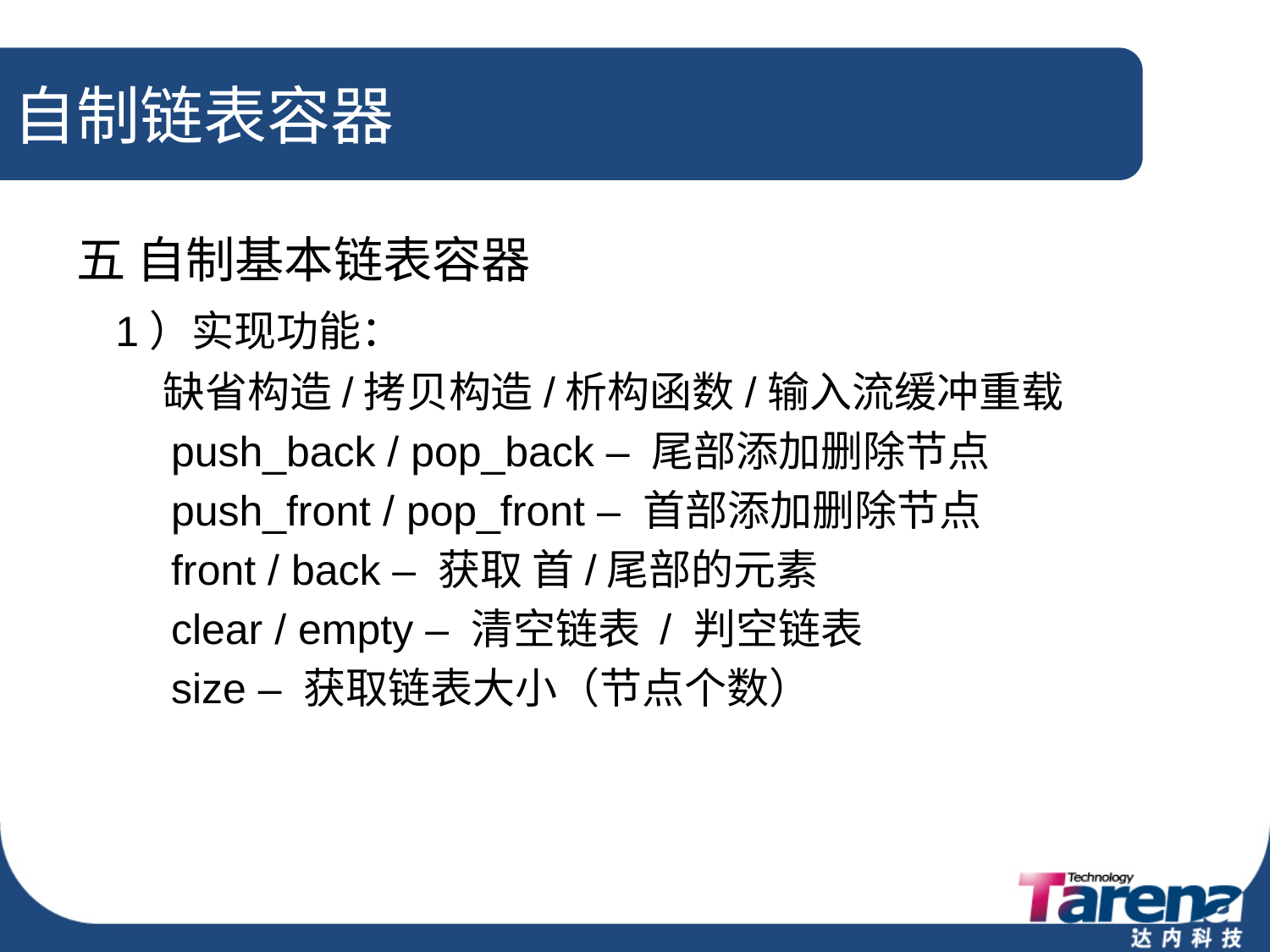

# 自制链表容器
五 自制基本链表容器
   1）实现功能：
        缺省构造/拷贝构造/析构函数/输入流缓冲重载
        push_back / pop_back – 尾部添加删除节点
        push_front / pop_front – 首部添加删除节点
        front / back – 获取 首/尾部的元素
        clear / empty – 清空链表 / 判空链表
        size – 获取链表大小（节点个数）